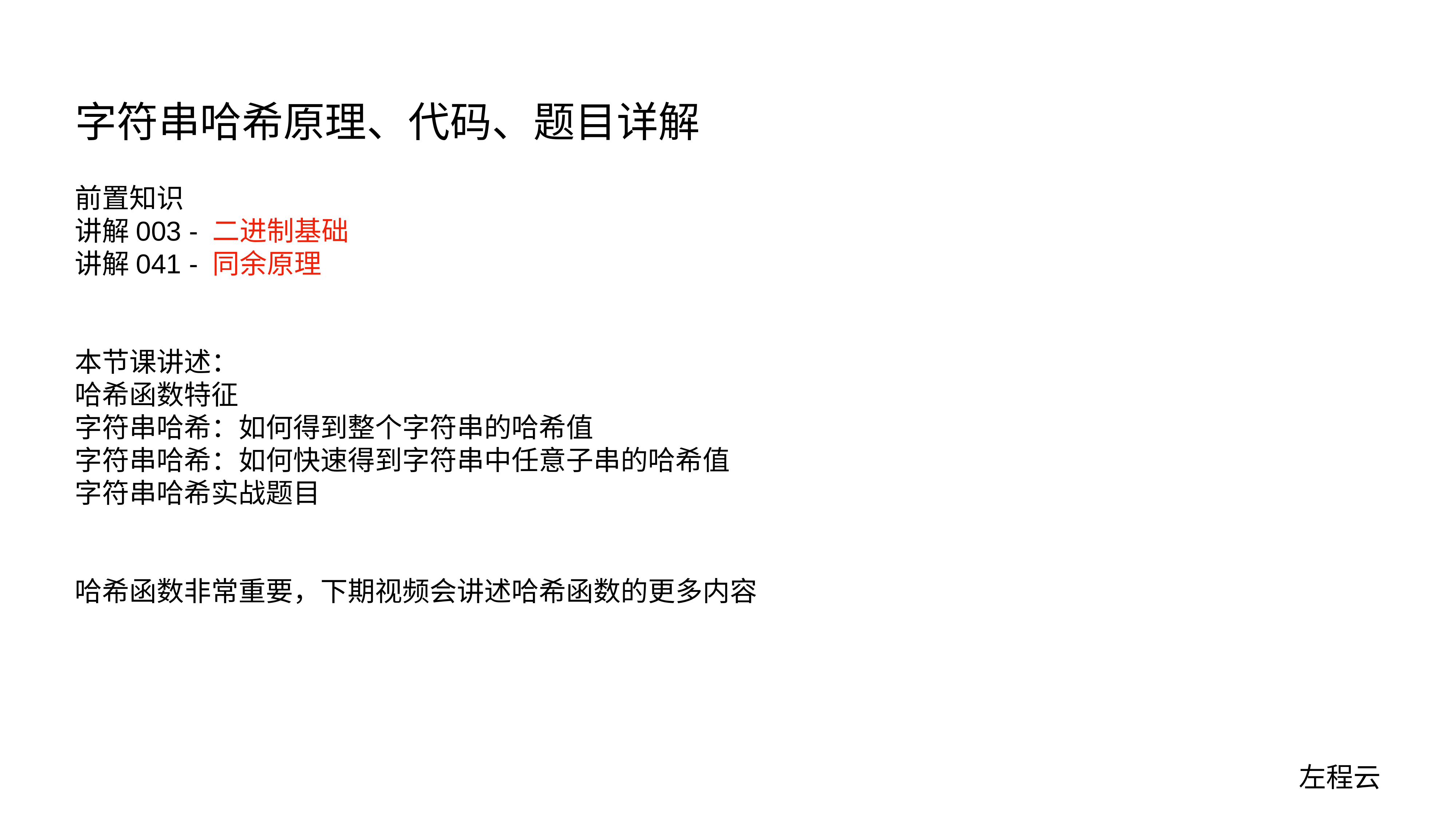

# 字符串哈希原理、代码、题目详解
前置知识
讲解003 - 二进制基础
讲解041 - 同余原理

本节课讲述：
哈希函数特征
字符串哈希：如何得到整个字符串的哈希值
字符串哈希：如何快速得到字符串中任意子串的哈希值
字符串哈希实战题目

哈希函数非常重要，下期视频会讲述哈希函数的更多内容
左程云